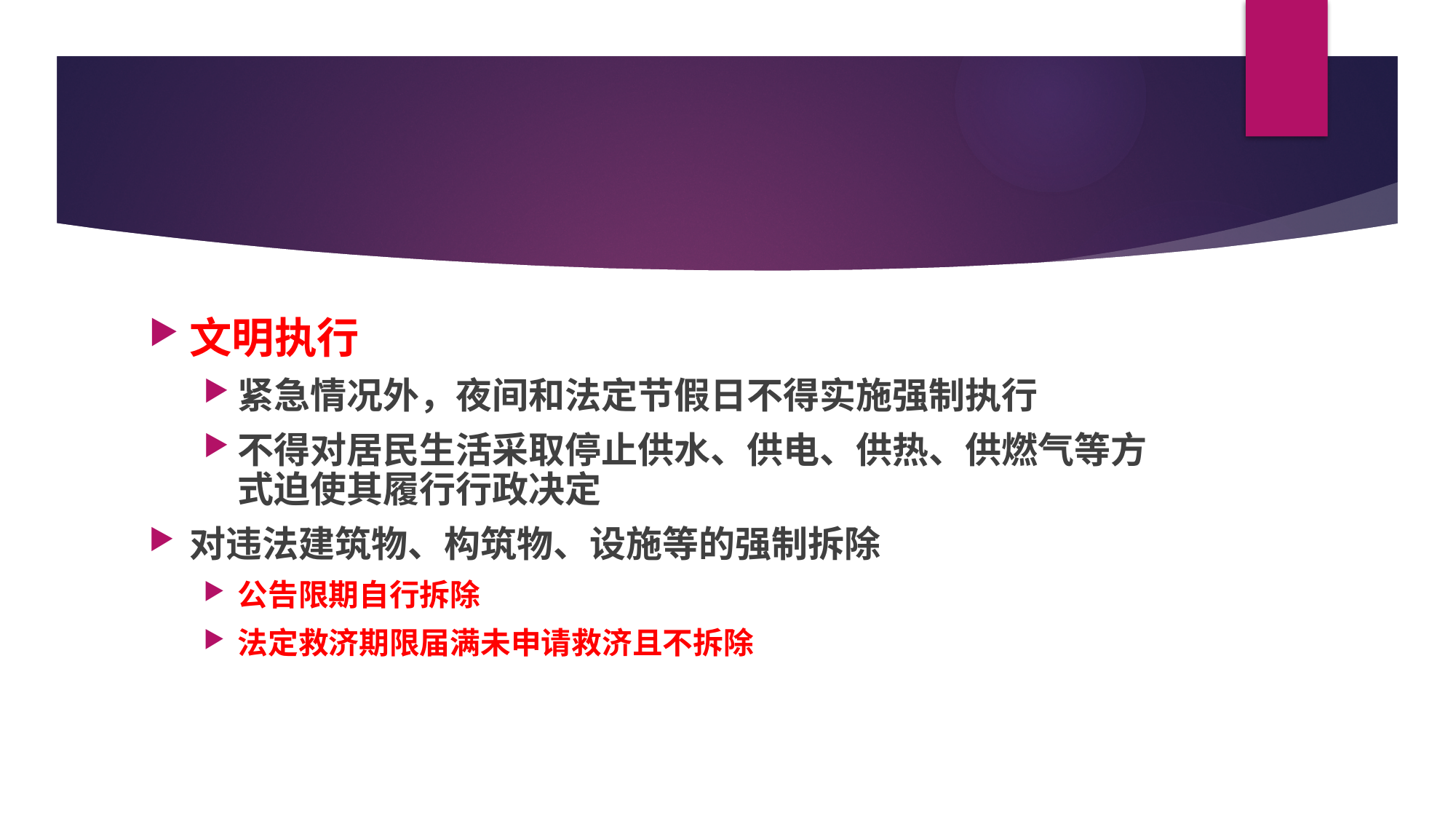

#
文明执行
紧急情况外，夜间和法定节假日不得实施强制执行
不得对居民生活采取停止供水、供电、供热、供燃气等方式迫使其履行行政决定
对违法建筑物、构筑物、设施等的强制拆除
公告限期自行拆除
法定救济期限届满未申请救济且不拆除